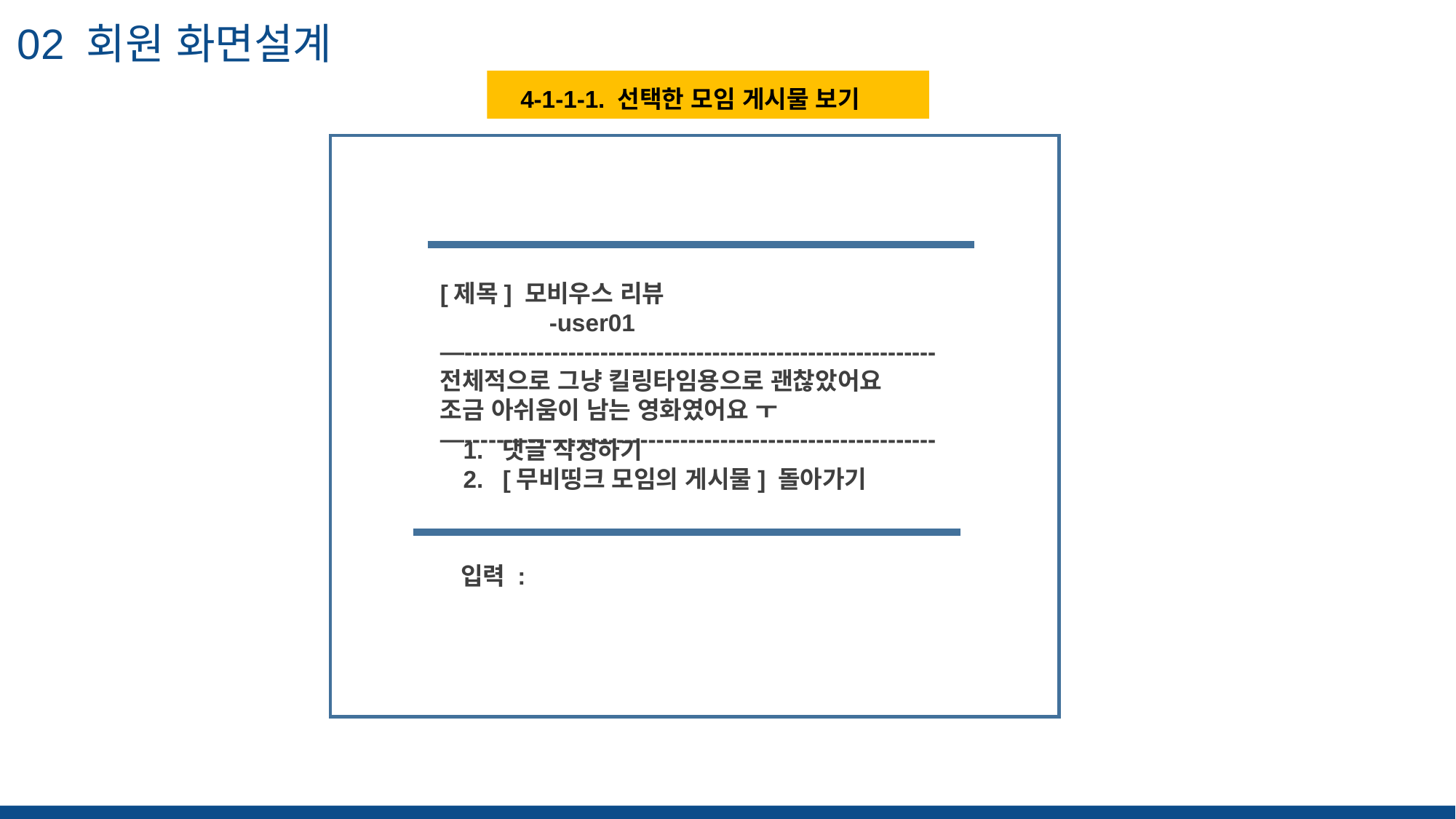

02 회원 화면설계

 4-1-1-1. 선택한 모임 게시물 보기
“ 해당 슬라이드의 핵심 을 적어주세요 ”

[제목] 모비우스 리뷰  			-user01
—-----------------------------------------------------------전체적으로 그냥 킬링타임용으로 괜찮았어요
조금 아쉬움이 남는 영화였어요 ㅜ
—-----------------------------------------------------------
댓글 작성하기
[무비띵크 모임의 게시물] 돌아가기
입력 :